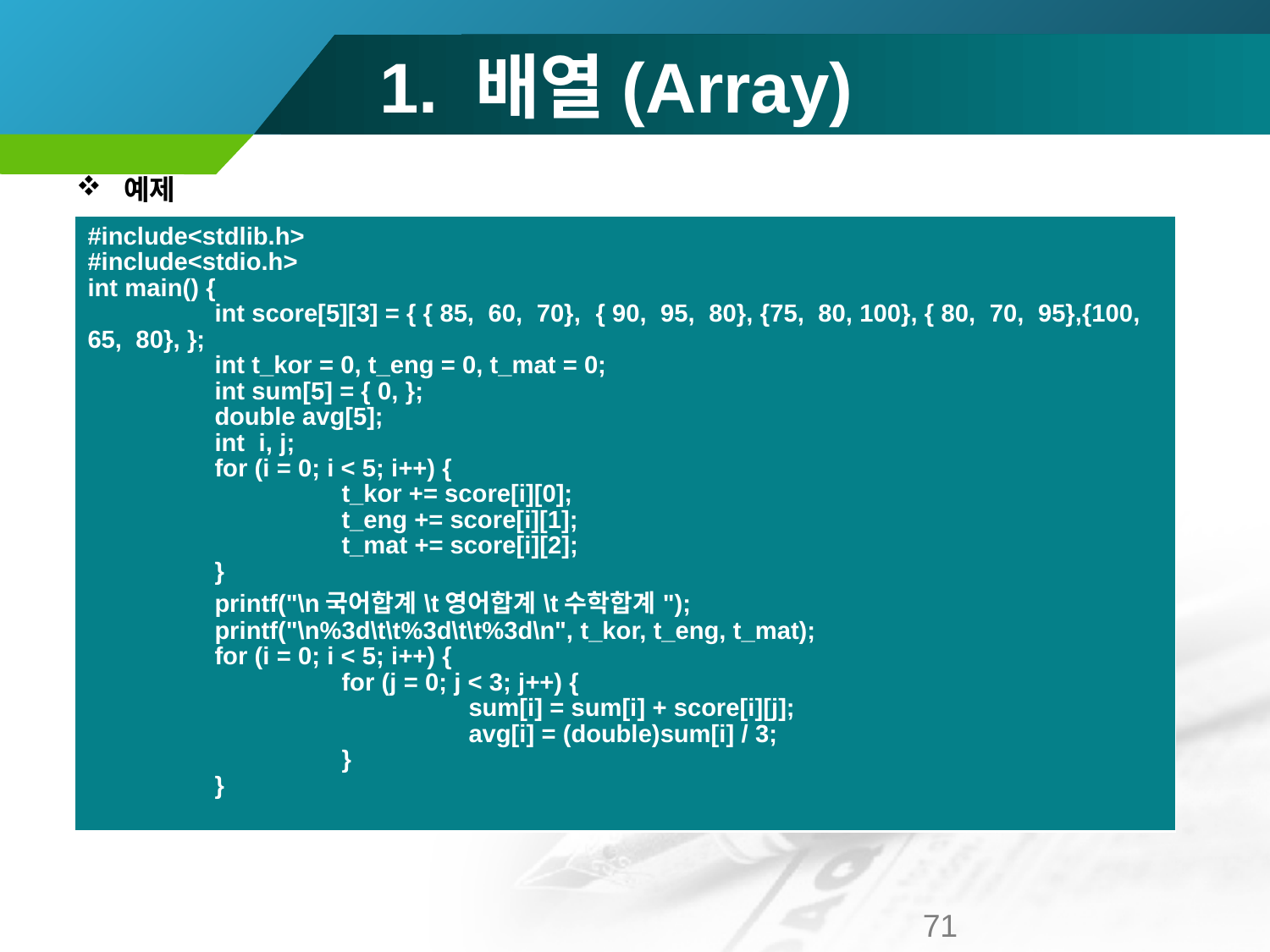

# 1. 배열(Array)
예제
| #include<stdlib.h> #include<stdio.h> int main() { int score[5][3] = { { 85, 60, 70}, { 90, 95, 80}, {75, 80, 100}, { 80, 70, 95},{100, 65, 80}, }; int t\_kor = 0, t\_eng = 0, t\_mat = 0; int sum[5] = { 0, }; double avg[5]; int i, j; for (i = 0; i < 5; i++) { t\_kor += score[i][0]; t\_eng += score[i][1]; t\_mat += score[i][2]; } printf("\n국어합계\t영어합계\t수학합계"); printf("\n%3d\t\t%3d\t\t%3d\n", t\_kor, t\_eng, t\_mat); for (i = 0; i < 5; i++) { for (j = 0; j < 3; j++) { sum[i] = sum[i] + score[i][j]; avg[i] = (double)sum[i] / 3; } } |
| --- |
71